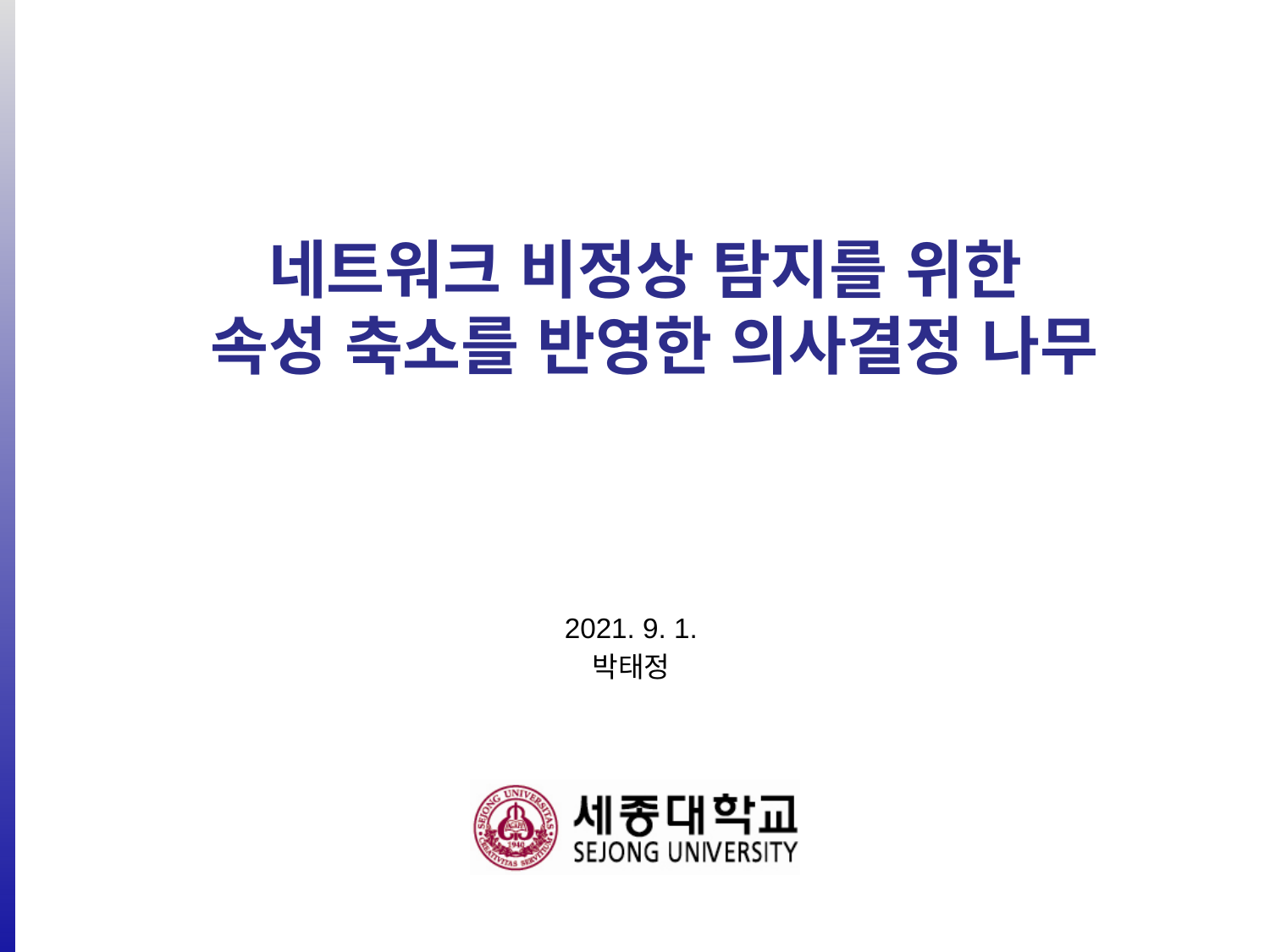

# 네트워크 비정상 탐지를 위한 속성 축소를 반영한 의사결정 나무

2021. 9. 1.
박태정